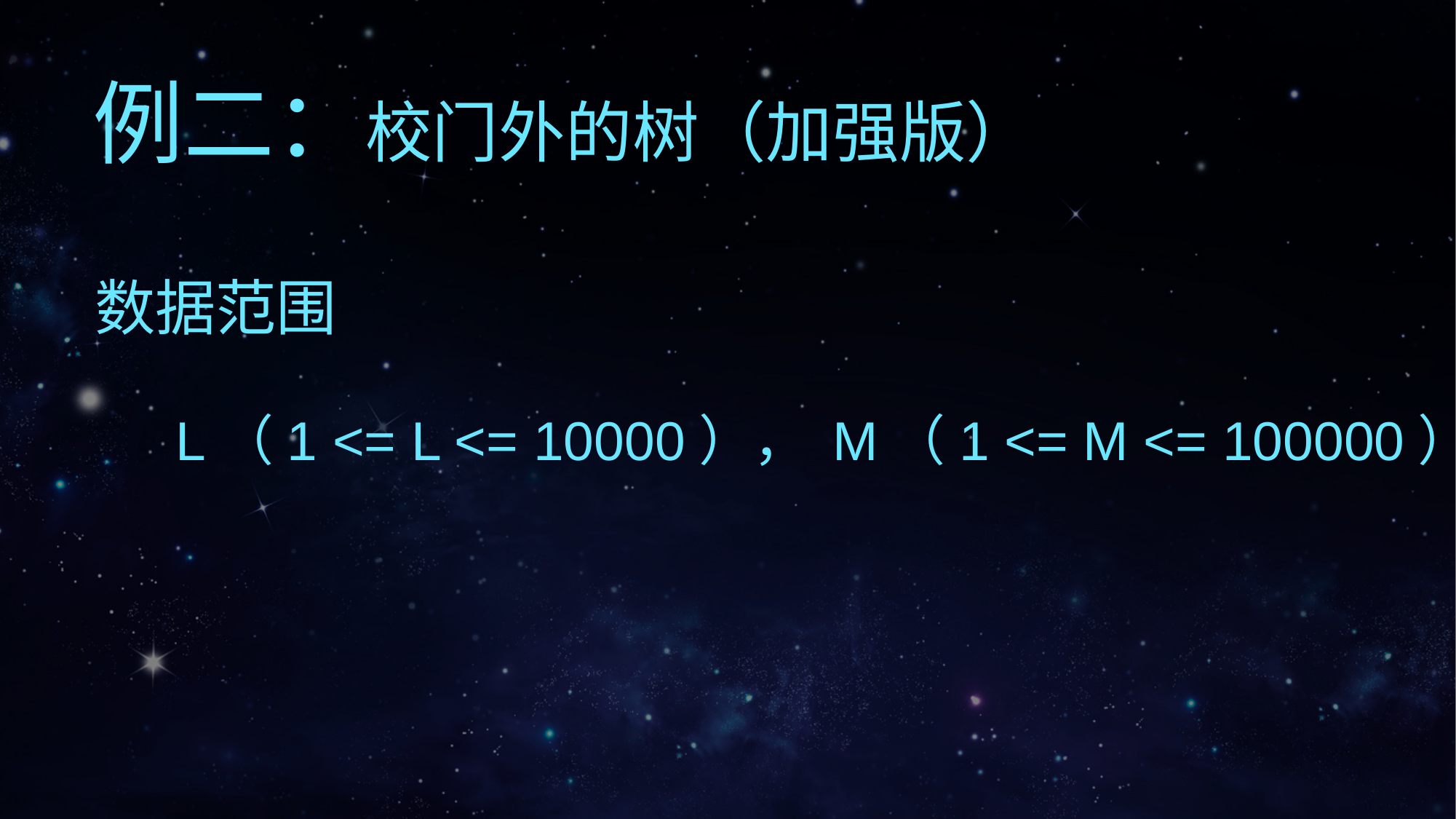

例二：校门外的树（加强版）
数据范围
L（1 <= L <= 10000）， M（1 <= M <= 100000）